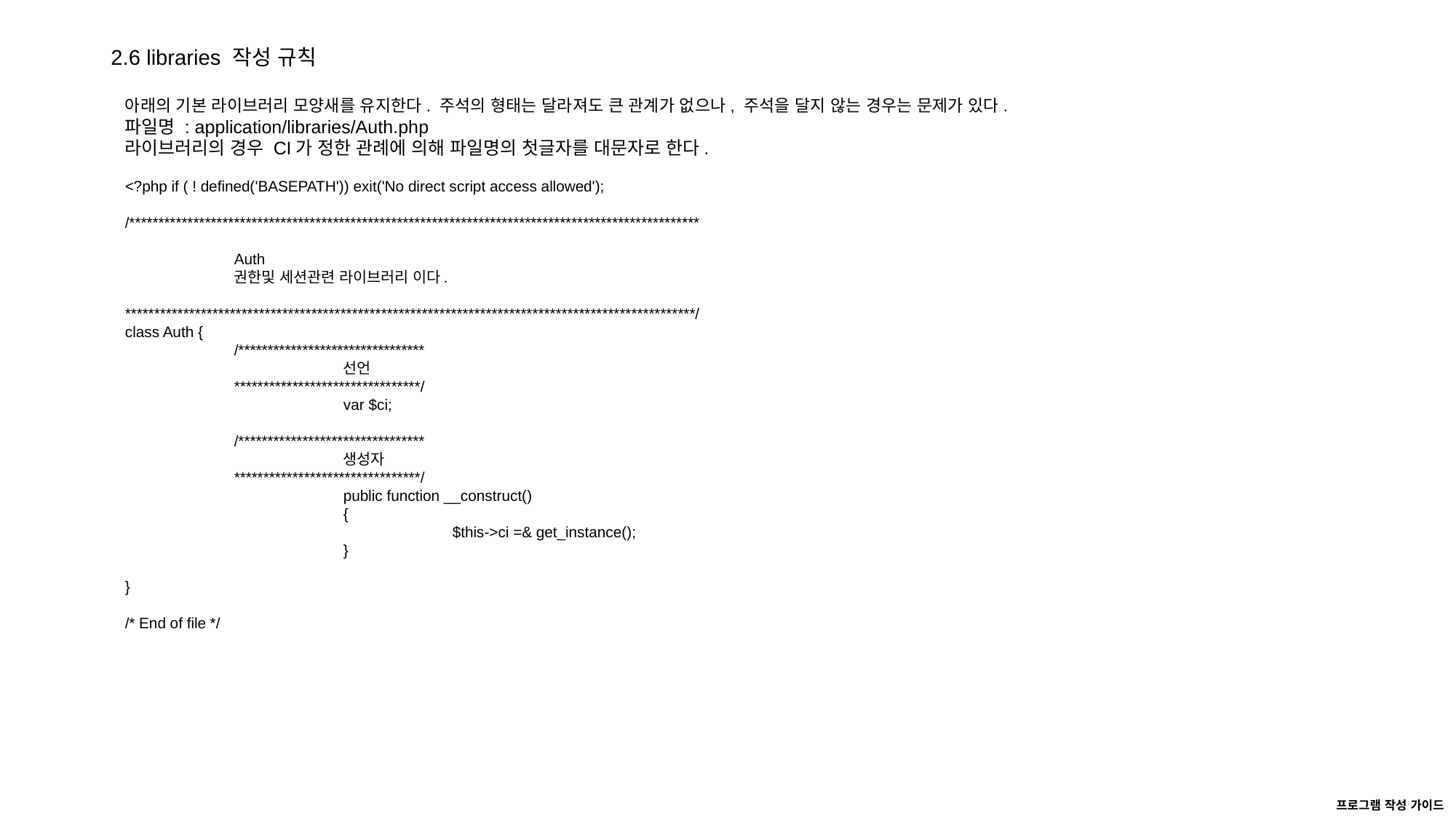

# 2.6 libraries 작성 규칙
아래의 기본 라이브러리 모양새를 유지한다. 주석의 형태는 달라져도 큰 관계가 없으나, 주석을 달지 않는 경우는 문제가 있다.
파일명 : application/libraries/Auth.php
라이브러리의 경우 CI가 정한 관례에 의해 파일명의 첫글자를 대문자로 한다.

<?php if ( ! defined('BASEPATH')) exit('No direct script access allowed');

/**************************************************************************************************

	Auth
	권한및 세션관련 라이브러리 이다.

**************************************************************************************************/
class Auth {
	/********************************
		선언
	********************************/
		var $ci;

	/********************************
		생성자
	********************************/
		public function __construct()
		{
			$this->ci =& get_instance();
		}

}

/* End of file */